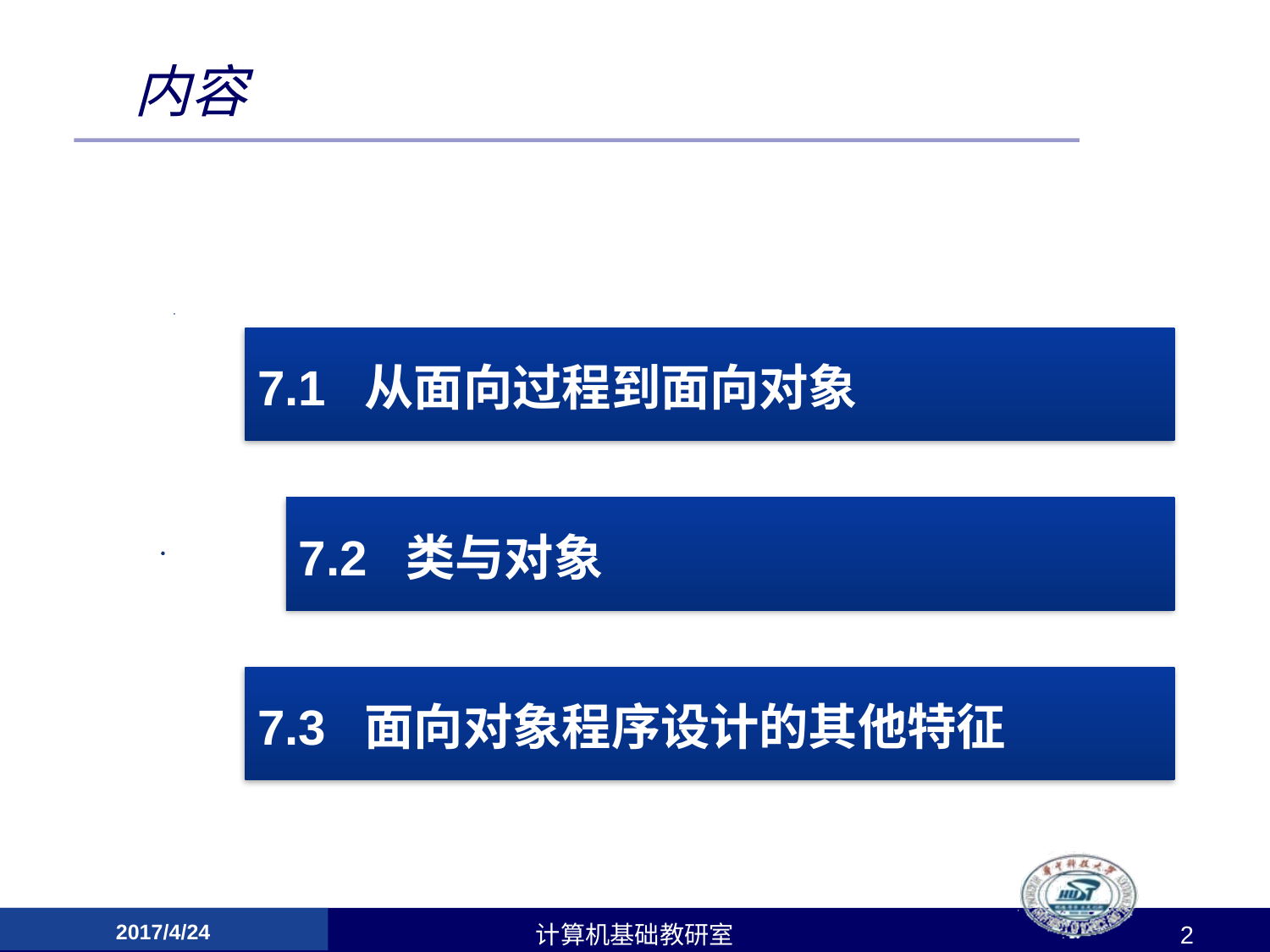

# 内容
7.1  从面向过程到面向对象
7.2  类与对象
7.3  面向对象程序设计的其他特征
2017/4/24
计算机基础教研室
2